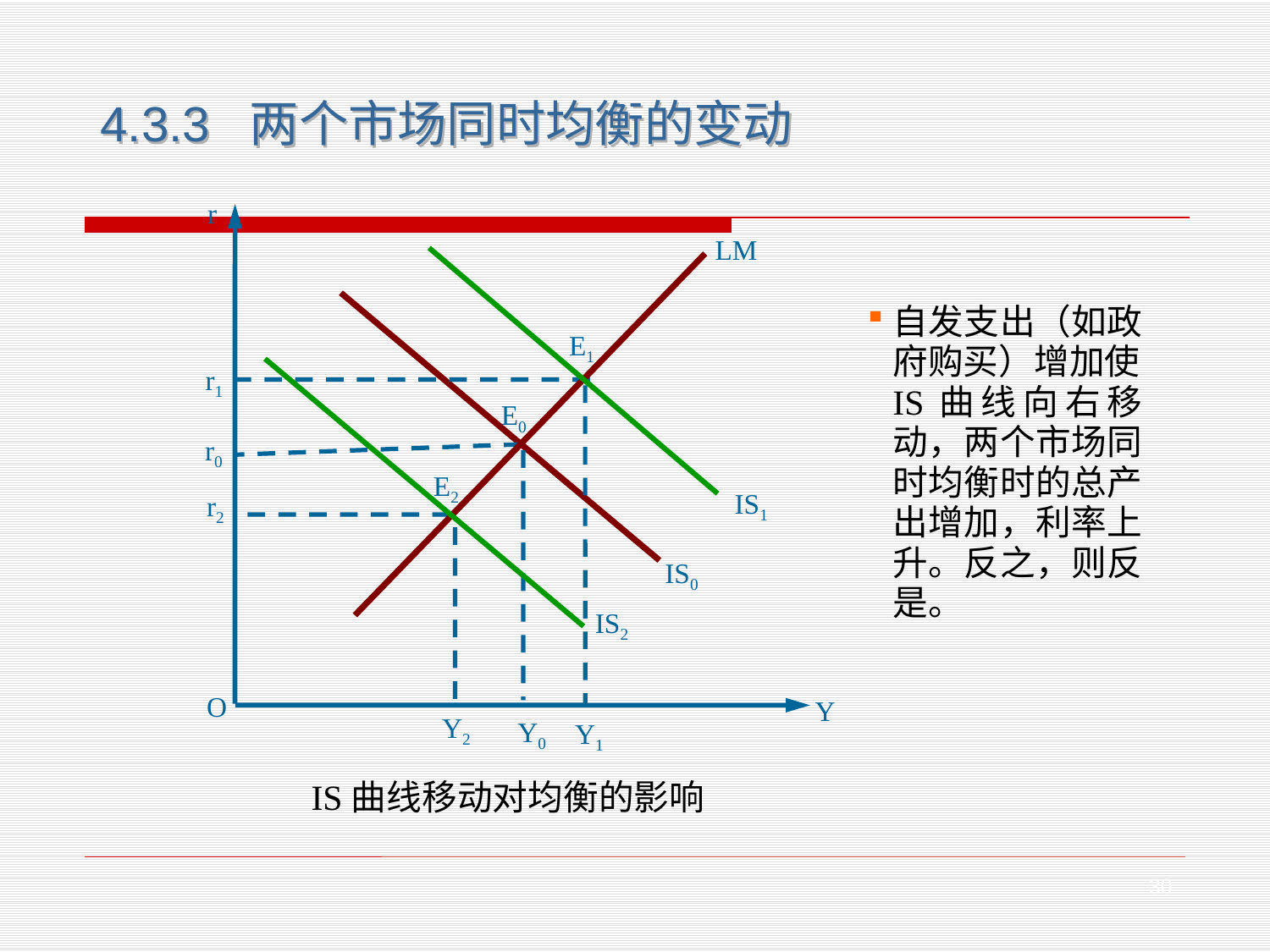

4.3.3  两个市场同时均衡的变动
r

LM

E1

r1

E0
r0

E2
IS1
r2

IS0
IS2
O
Y

Y2
Y0
Y1
自发支出（如政府购买）增加使IS曲线向右移动，两个市场同时均衡时的总产出增加，利率上升。反之，则反是。
IS曲线移动对均衡的影响
30